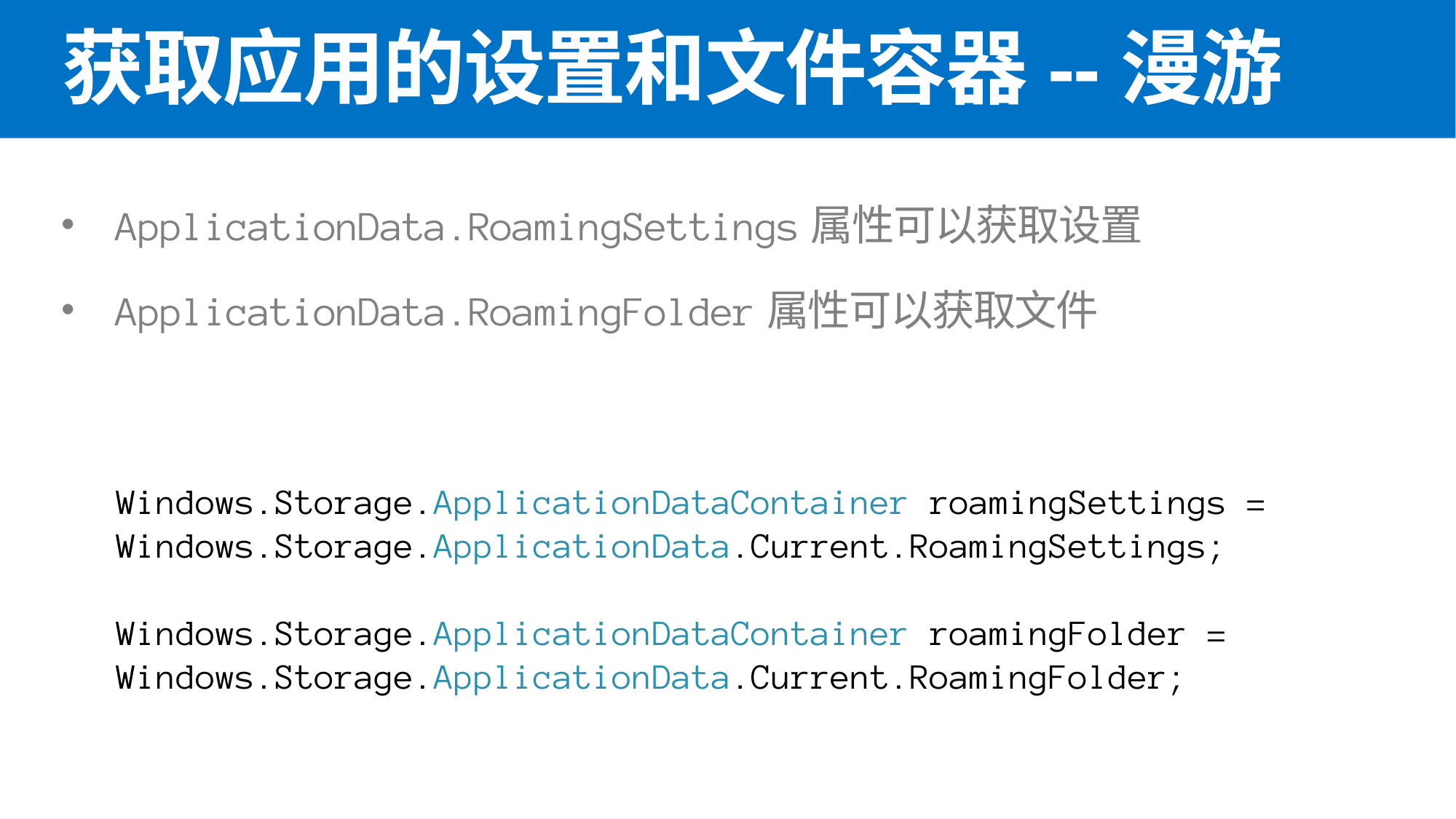

# 获取应用的设置和文件容器--漫游
ApplicationData.RoamingSettings属性可以获取设置
ApplicationData.RoamingFolder属性可以获取文件
Windows.Storage.ApplicationDataContainer roamingSettings = Windows.Storage.ApplicationData.Current.RoamingSettings;

Windows.Storage.ApplicationDataContainer roamingFolder = Windows.Storage.ApplicationData.Current.RoamingFolder;